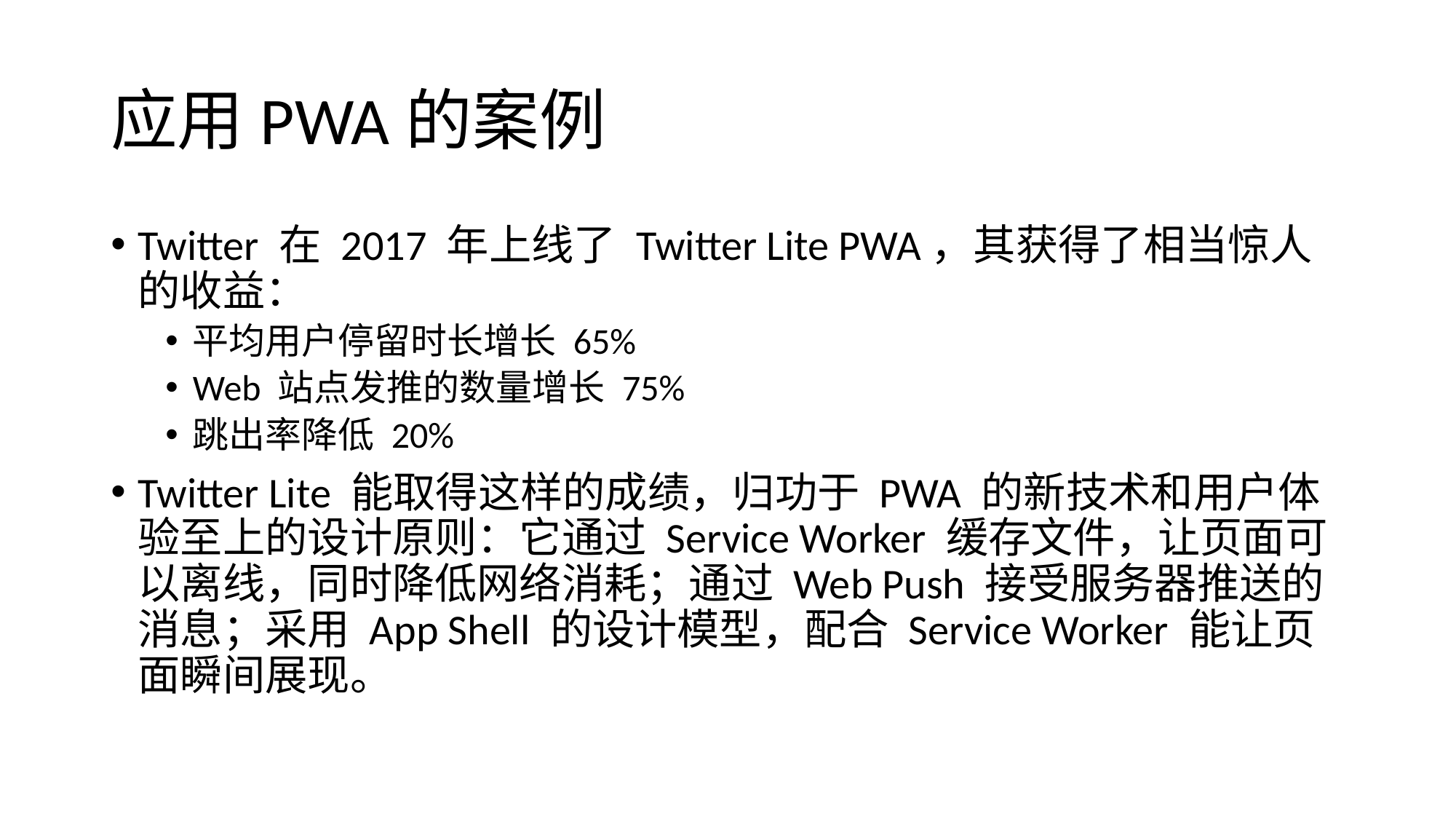

# 应用PWA的案例
Twitter 在 2017 年上线了 Twitter Lite PWA，其获得了相当惊人的收益：
平均用户停留时长增长 65%
Web 站点发推的数量增长 75%
跳出率降低 20%
Twitter Lite 能取得这样的成绩，归功于 PWA 的新技术和用户体验至上的设计原则：它通过 Service Worker 缓存文件，让页面可以离线，同时降低网络消耗；通过 Web Push 接受服务器推送的消息；采用 App Shell 的设计模型，配合 Service Worker 能让页面瞬间展现。